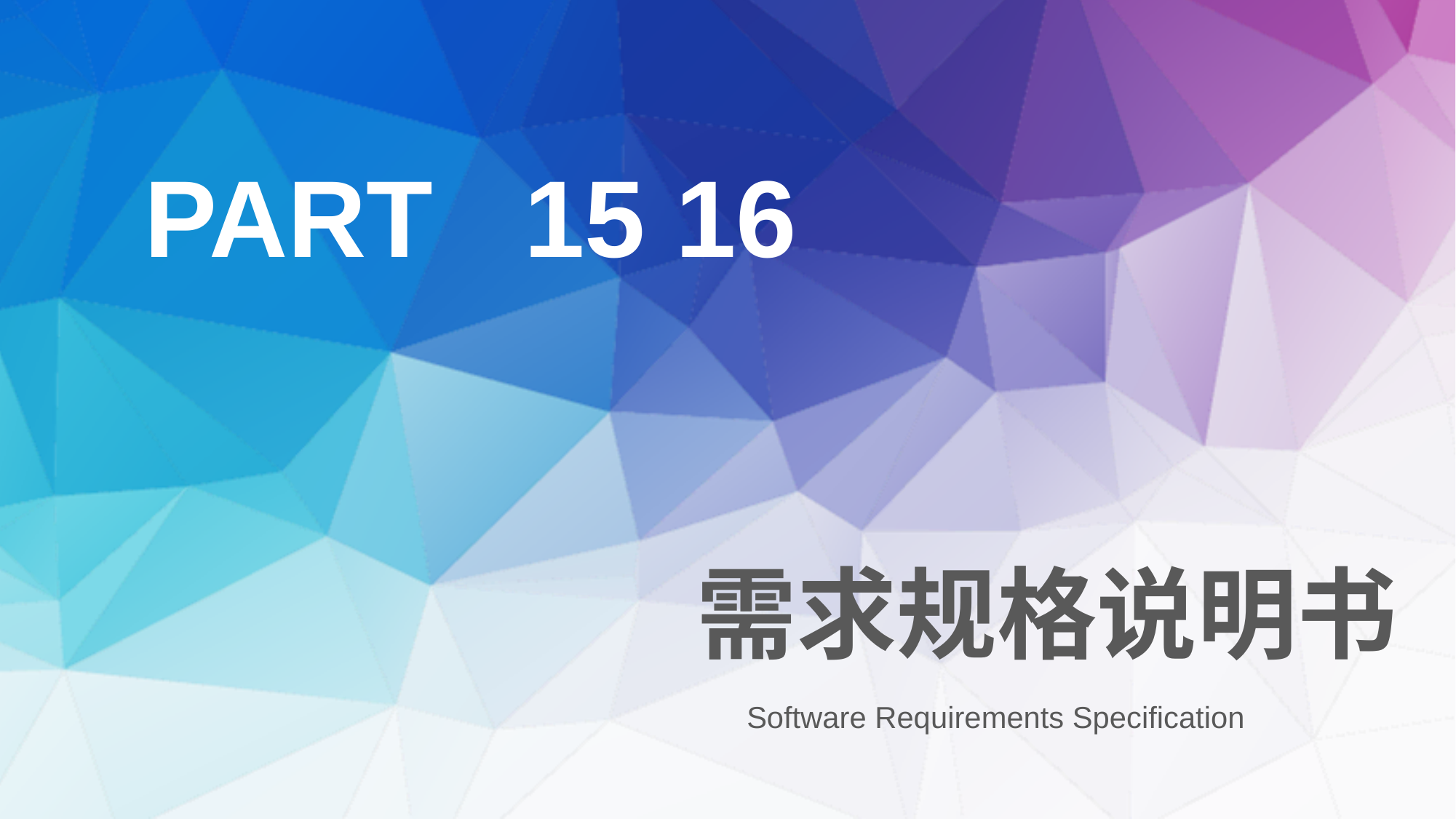

PART   15 16
需求规格说明书
Software Requirements Specification